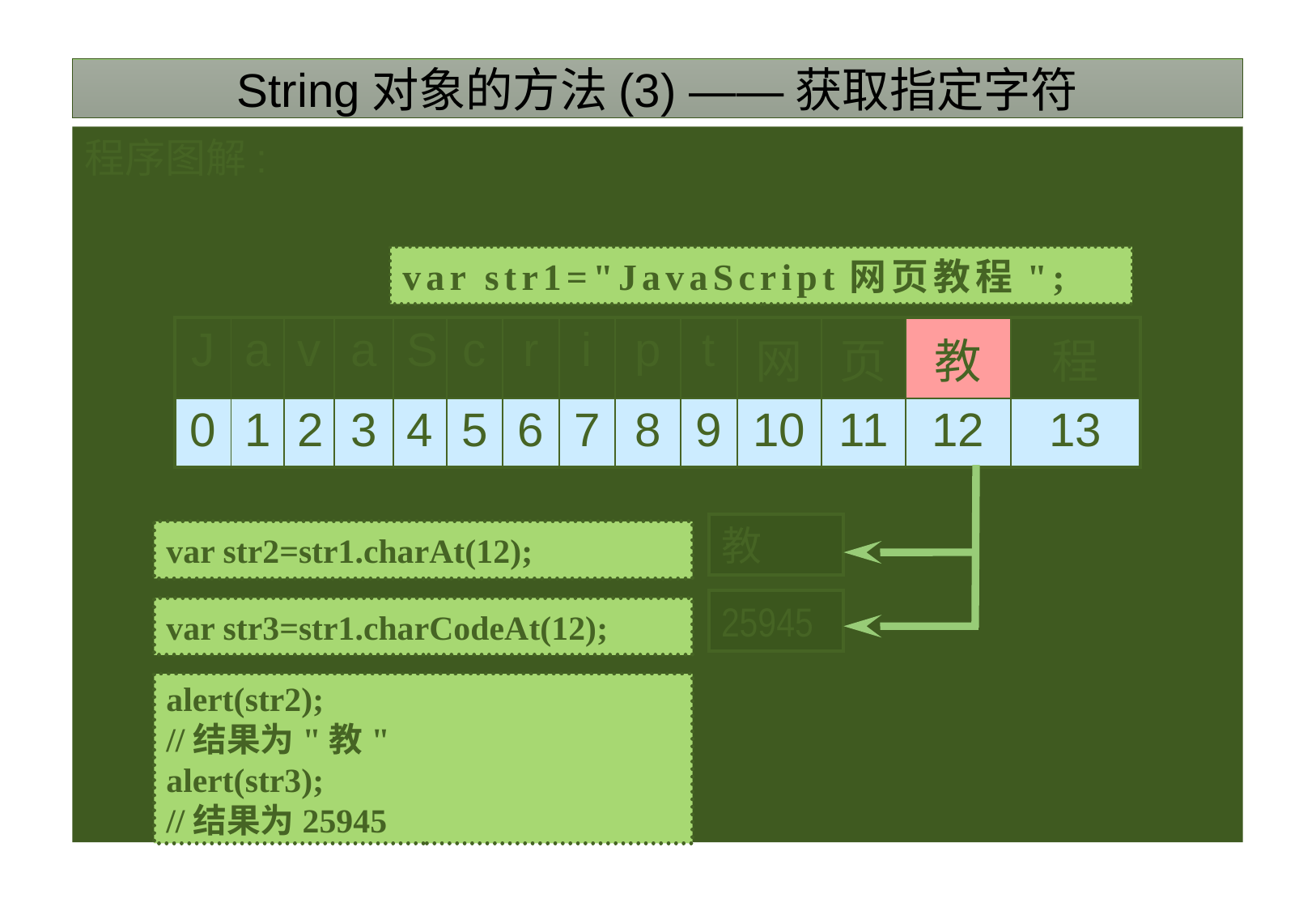

# String对象的方法(3) ——获取指定字符
程序图解:
var str1="JavaScript网页教程";
| J | a | v | a | S | c | r | i | p | t | 网 | 页 | 教 | 程 |
| --- | --- | --- | --- | --- | --- | --- | --- | --- | --- | --- | --- | --- | --- |
| 0 | 1 | 2 | 3 | 4 | 5 | 6 | 7 | 8 | 9 | 10 | 11 | 12 | 13 |

教

25945

var str2=str1.charAt(12);
var str3=str1.charCodeAt(12);
alert(str2);
//结果为"教"
alert(str3);
//结果为25945